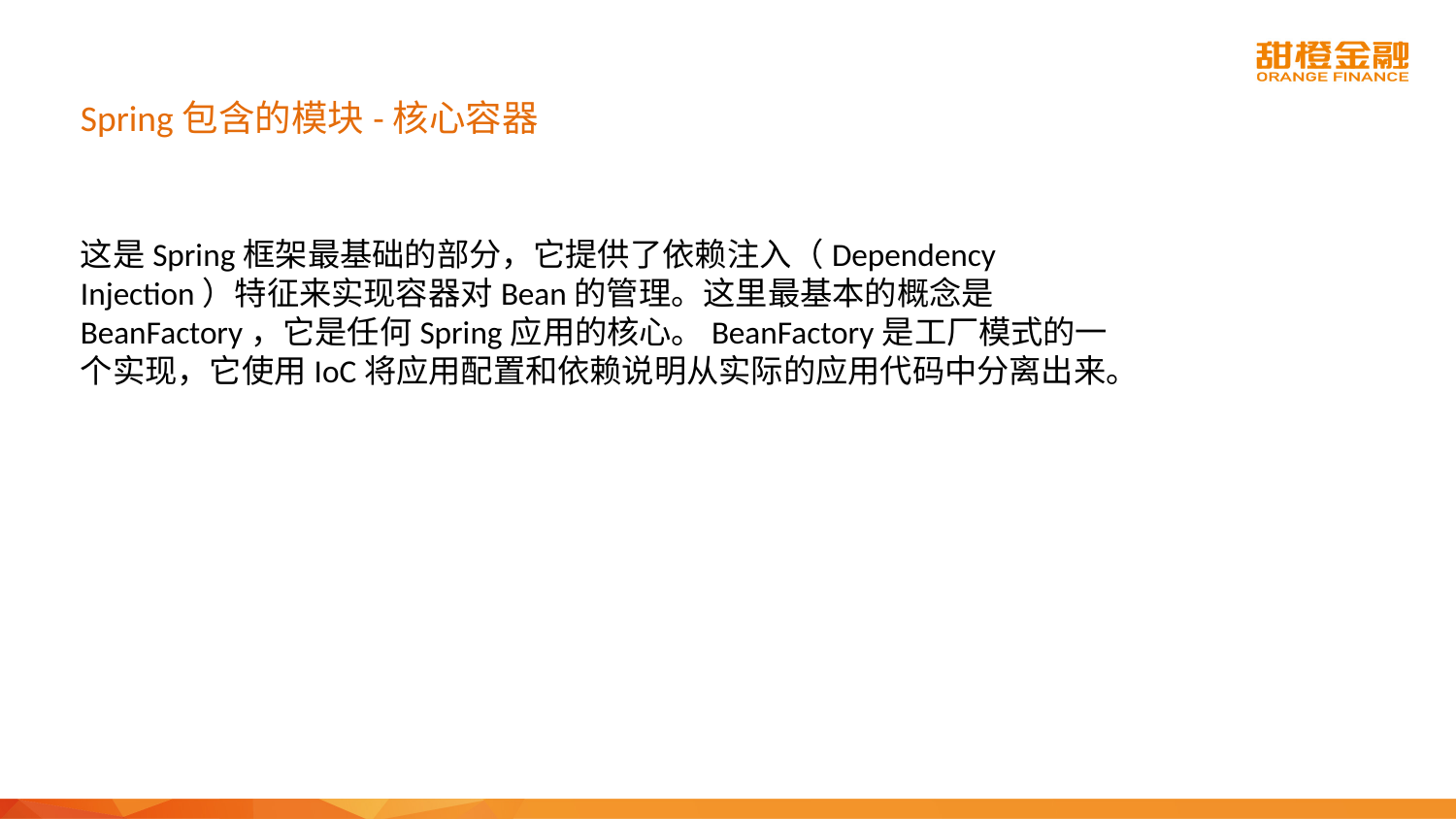

Spring包含的模块-核心容器
这是Spring框架最基础的部分，它提供了依赖注入（Dependency Injection）特征来实现容器对Bean的管理。这里最基本的概念是BeanFactory，它是任何Spring应用的核心。BeanFactory是工厂模式的一个实现，它使用IoC将应用配置和依赖说明从实际的应用代码中分离出来。